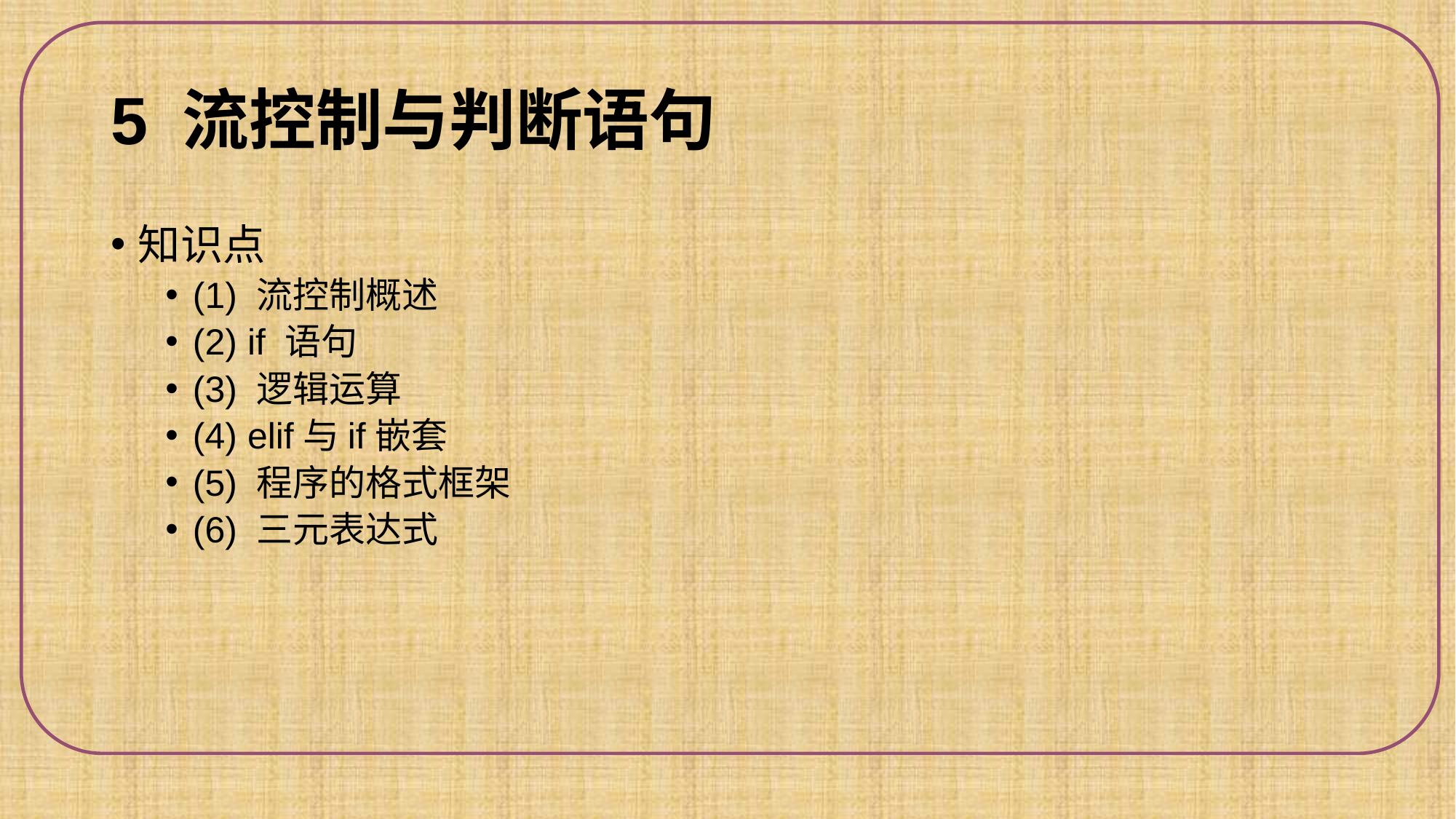

# 5 流控制与判断语句
知识点
(1) 流控制概述
(2) if 语句
(3) 逻辑运算
(4) elif与if嵌套
(5) 程序的格式框架
(6) 三元表达式